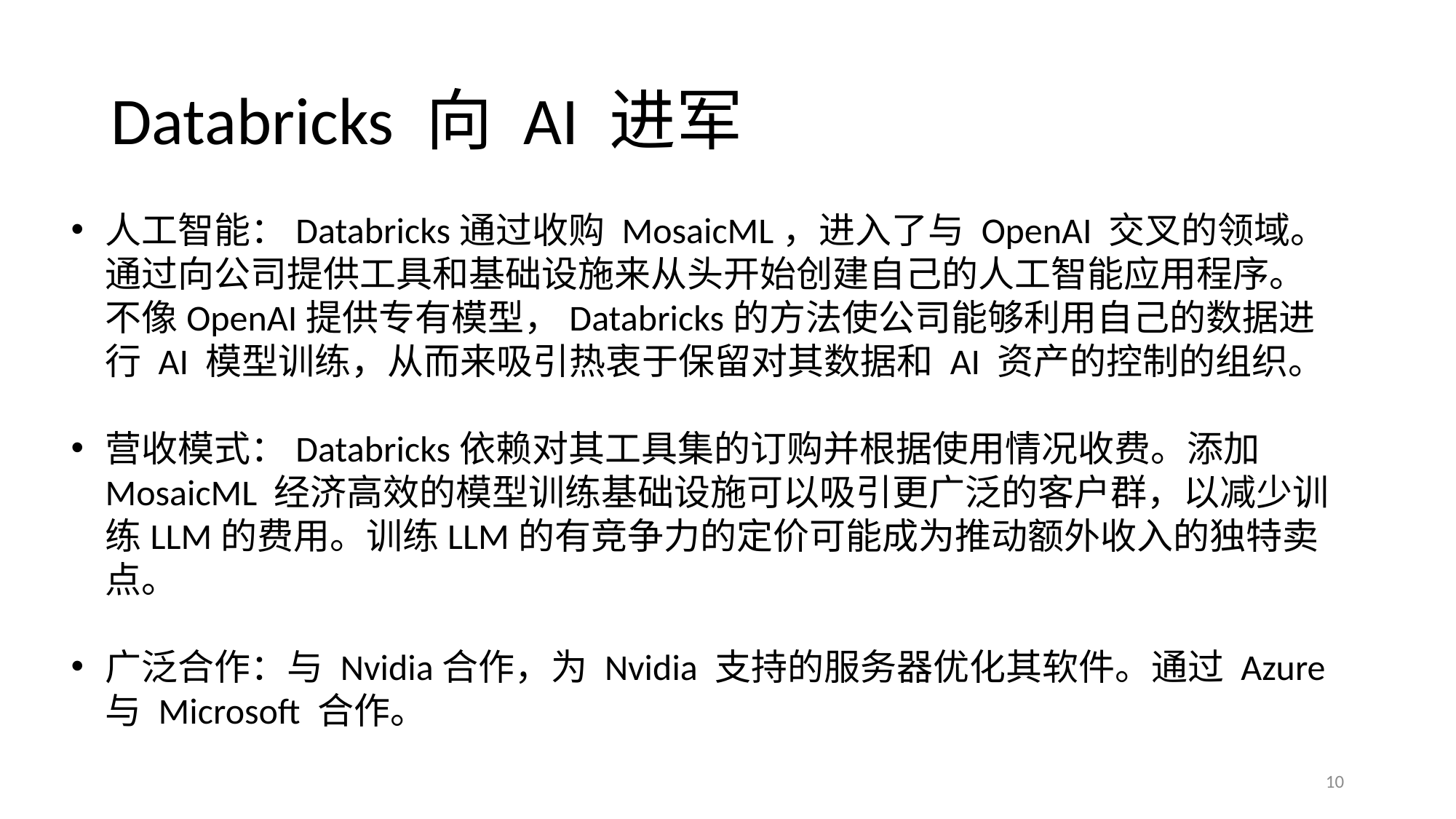

# Databricks 向 AI 进军
人工智能：Databricks通过收购 MosaicML，进入了与 OpenAI 交叉的领域。通过向公司提供工具和基础设施来从头开始创建自己的人工智能应用程序。不像OpenAI提供专有模型，Databricks的方法使公司能够利用自己的数据进行 AI 模型训练，从而来吸引热衷于保留对其数据和 AI 资产的控制的组织。

营收模式：Databricks依赖对其工具集的订购并根据使用情况收费。添加 MosaicML 经济高效的模型训练基础设施可以吸引更广泛的客户群，以减少训练LLM的费用。训练LLM的有竞争力的定价可能成为推动额外收入的独特卖点。

广泛合作：与 Nvidia合作，为 Nvidia 支持的服务器优化其软件。通过 Azure 与 Microsoft 合作。
10